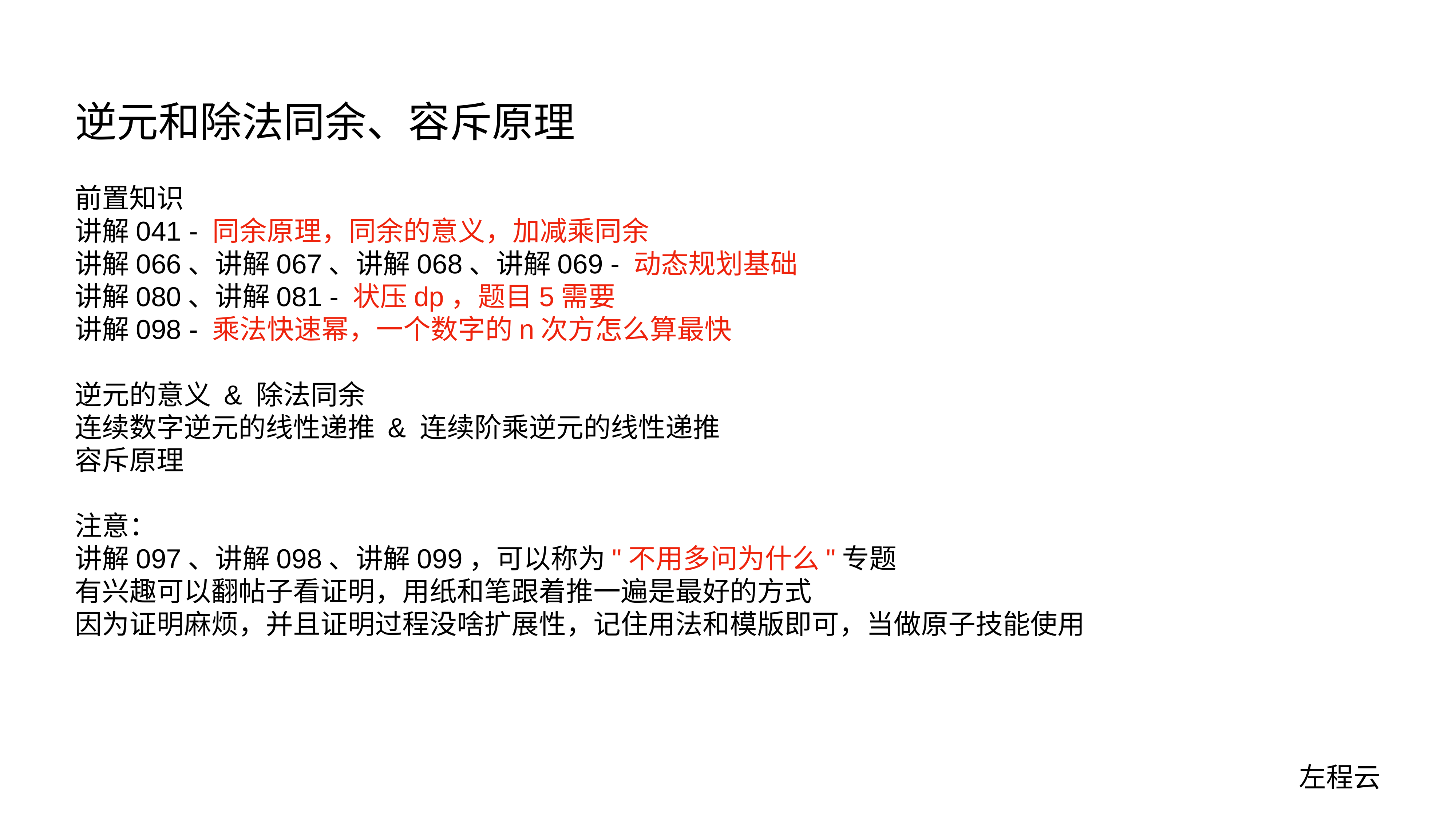

# 逆元和除法同余、容斥原理
前置知识
讲解041 - 同余原理，同余的意义，加减乘同余
讲解066、讲解067、讲解068、讲解069 - 动态规划基础
讲解080、讲解081 - 状压dp，题目5需要
讲解098 - 乘法快速幂，一个数字的n次方怎么算最快

逆元的意义 & 除法同余
连续数字逆元的线性递推 & 连续阶乘逆元的线性递推
容斥原理

注意：
讲解097、讲解098、讲解099，可以称为"不用多问为什么"专题
有兴趣可以翻帖子看证明，用纸和笔跟着推一遍是最好的方式
因为证明麻烦，并且证明过程没啥扩展性，记住用法和模版即可，当做原子技能使用
左程云